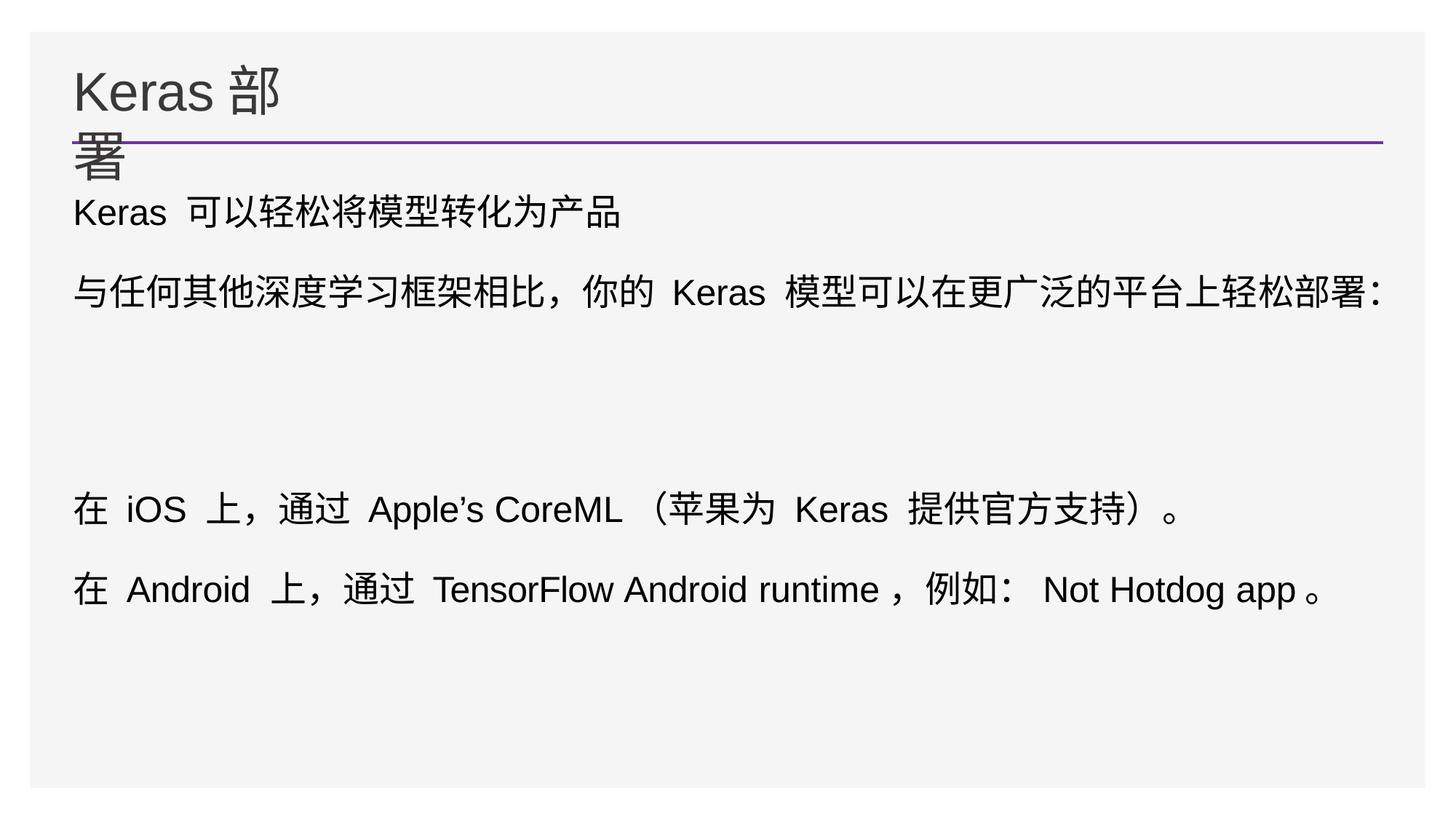

# Keras部署
Keras 可以轻松将模型转化为产品

与任何其他深度学习框架相比，你的 Keras 模型可以在更广泛的平台上轻松部署：
在 iOS 上，通过 Apple’s CoreML（苹果为 Keras 提供官方支持）。

在 Android 上，通过 TensorFlow Android runtime，例如：Not Hotdog app。